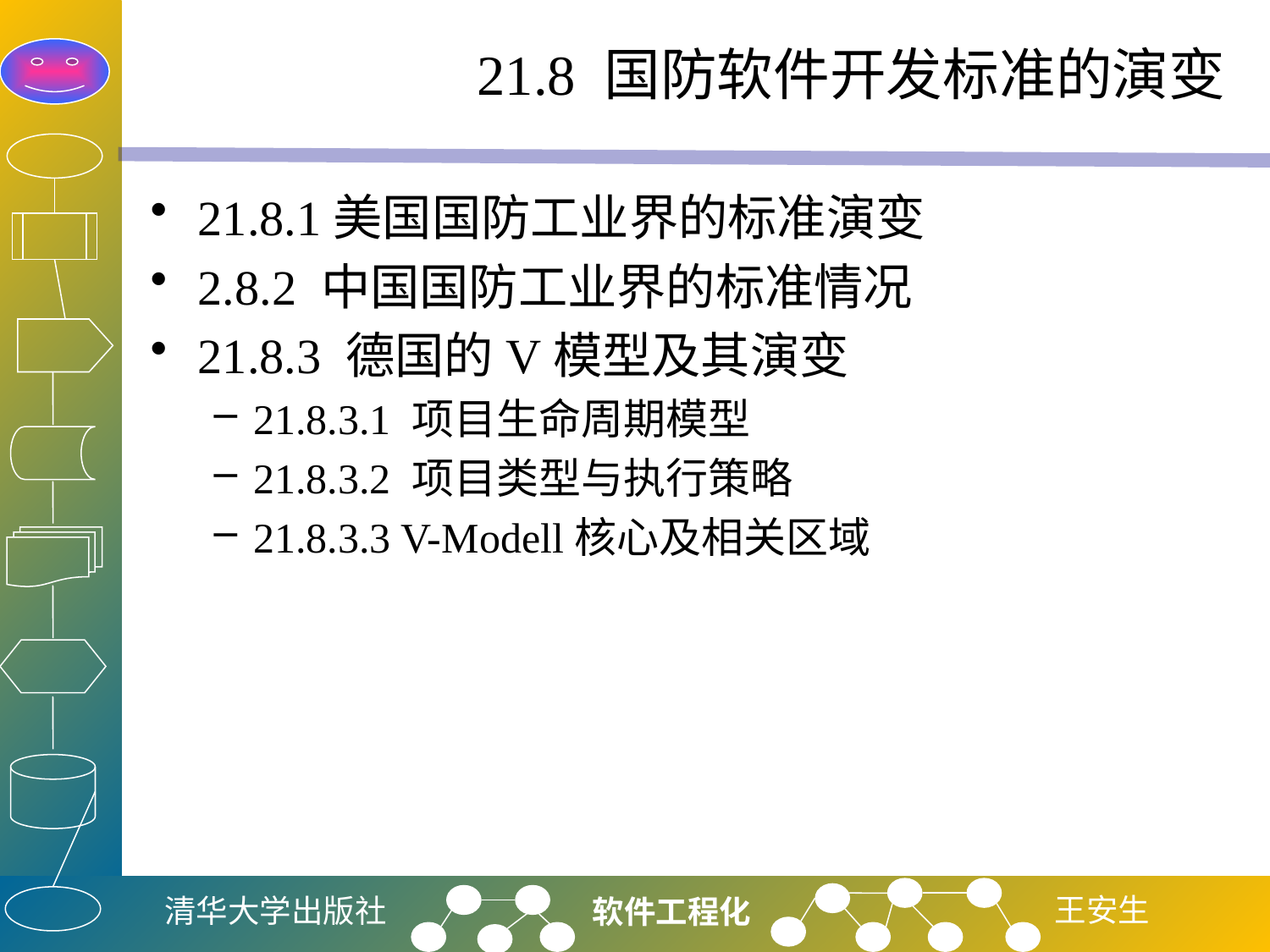

# 21.8 国防软件开发标准的演变
21.8.1美国国防工业界的标准演变
2.8.2 中国国防工业界的标准情况
21.8.3 德国的V模型及其演变
21.8.3.1 项目生命周期模型
21.8.3.2 项目类型与执行策略
21.8.3.3 V-Modell核心及相关区域